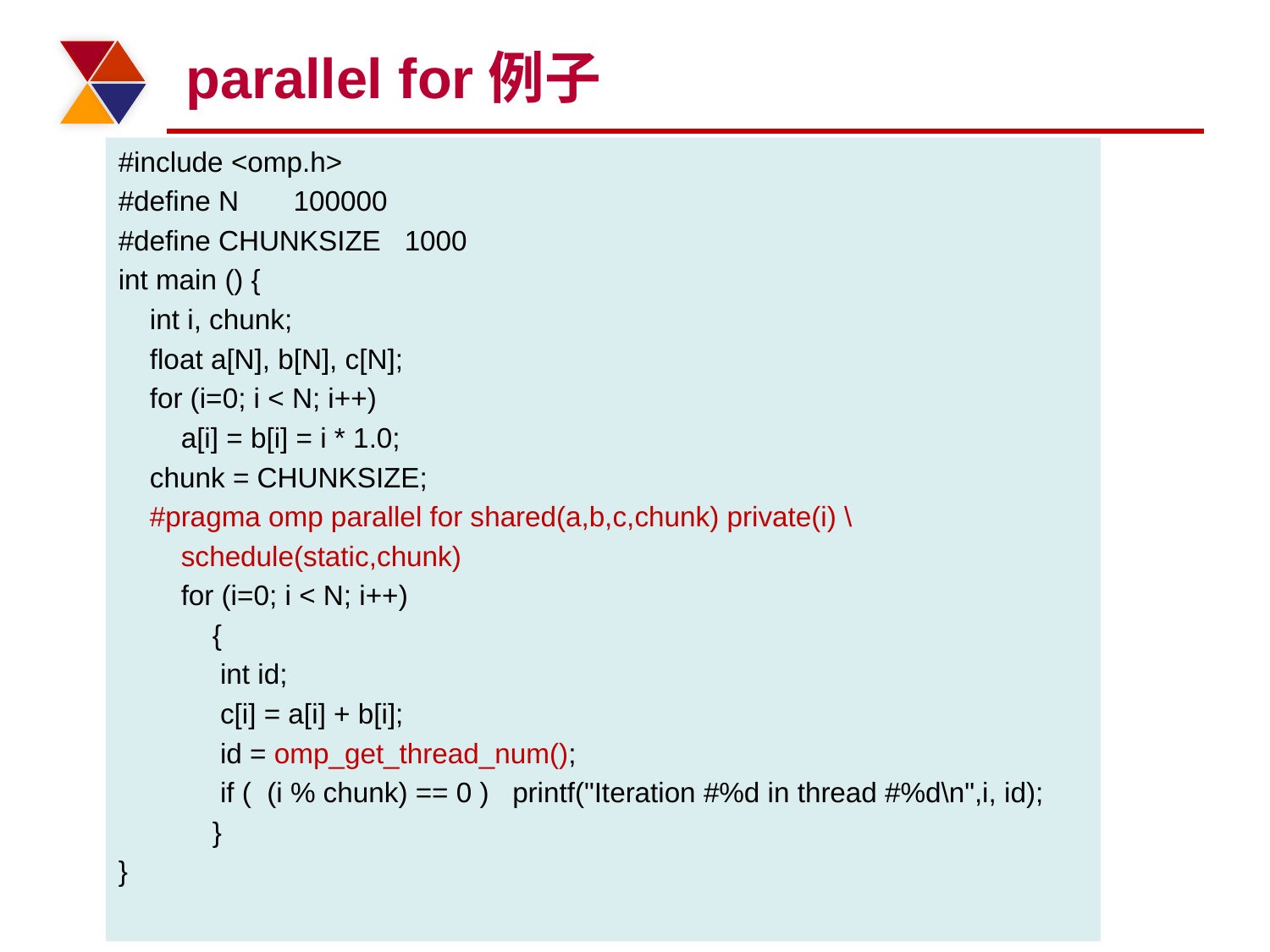

# parallel for例子
#include <omp.h>
#define N       100000
#define CHUNKSIZE   1000
int main () {
    int i, chunk;
    float a[N], b[N], c[N];
    for (i=0; i < N; i++)
        a[i] = b[i] = i * 1.0;
    chunk = CHUNKSIZE;
    #pragma omp parallel for shared(a,b,c,chunk) private(i) \
        schedule(static,chunk)
        for (i=0; i < N; i++)
            {
             int id;
             c[i] = a[i] + b[i];
             id = omp_get_thread_num();
             if (  (i % chunk) == 0 )   printf("Iteration #%d in thread #%d\n",i, id);
            }
}